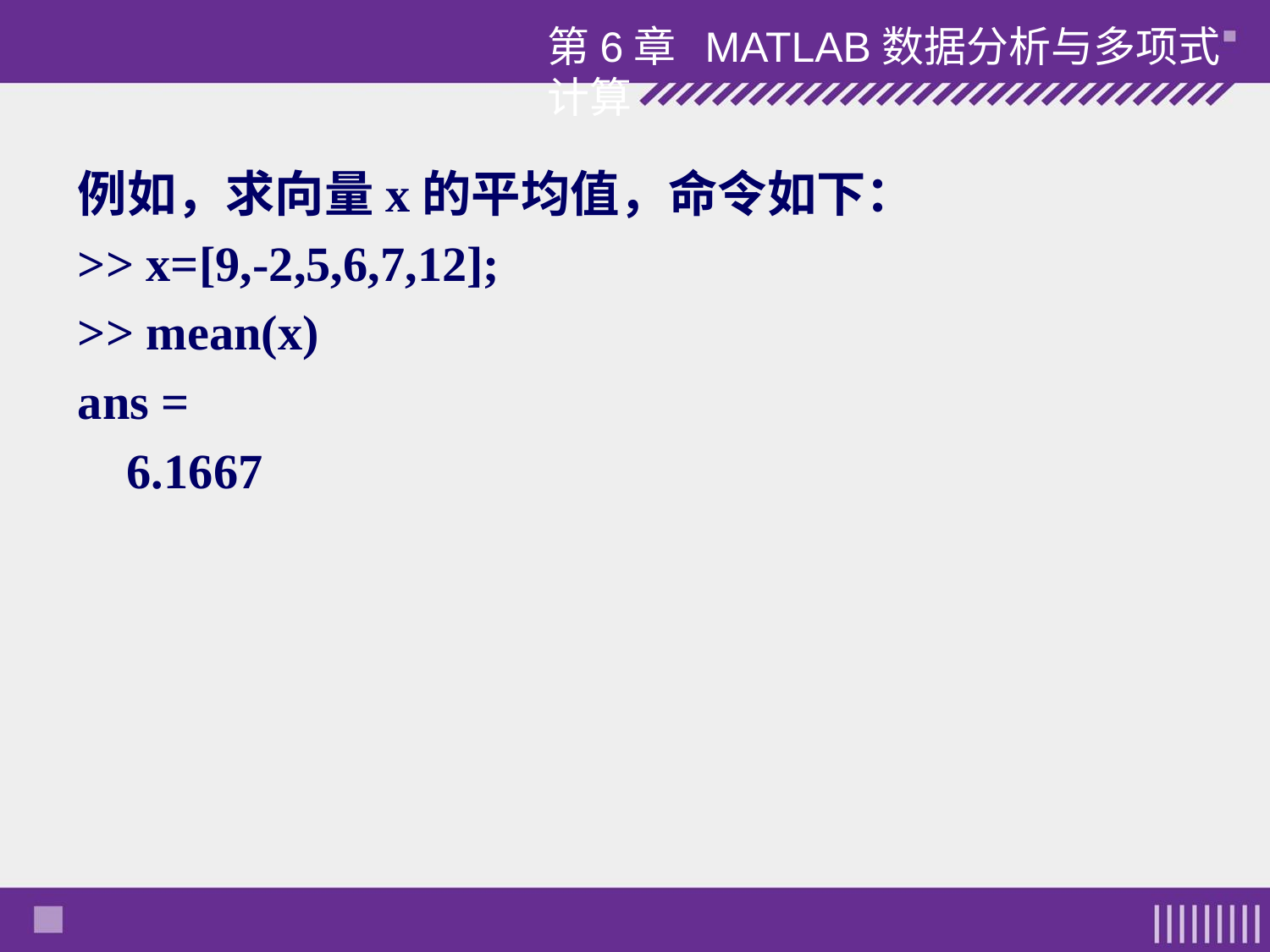

第6章  MATLAB数据分析与多项式计算
例如，求向量x的平均值，命令如下：
>> x=[9,-2,5,6,7,12];
>> mean(x)
ans =
    6.1667